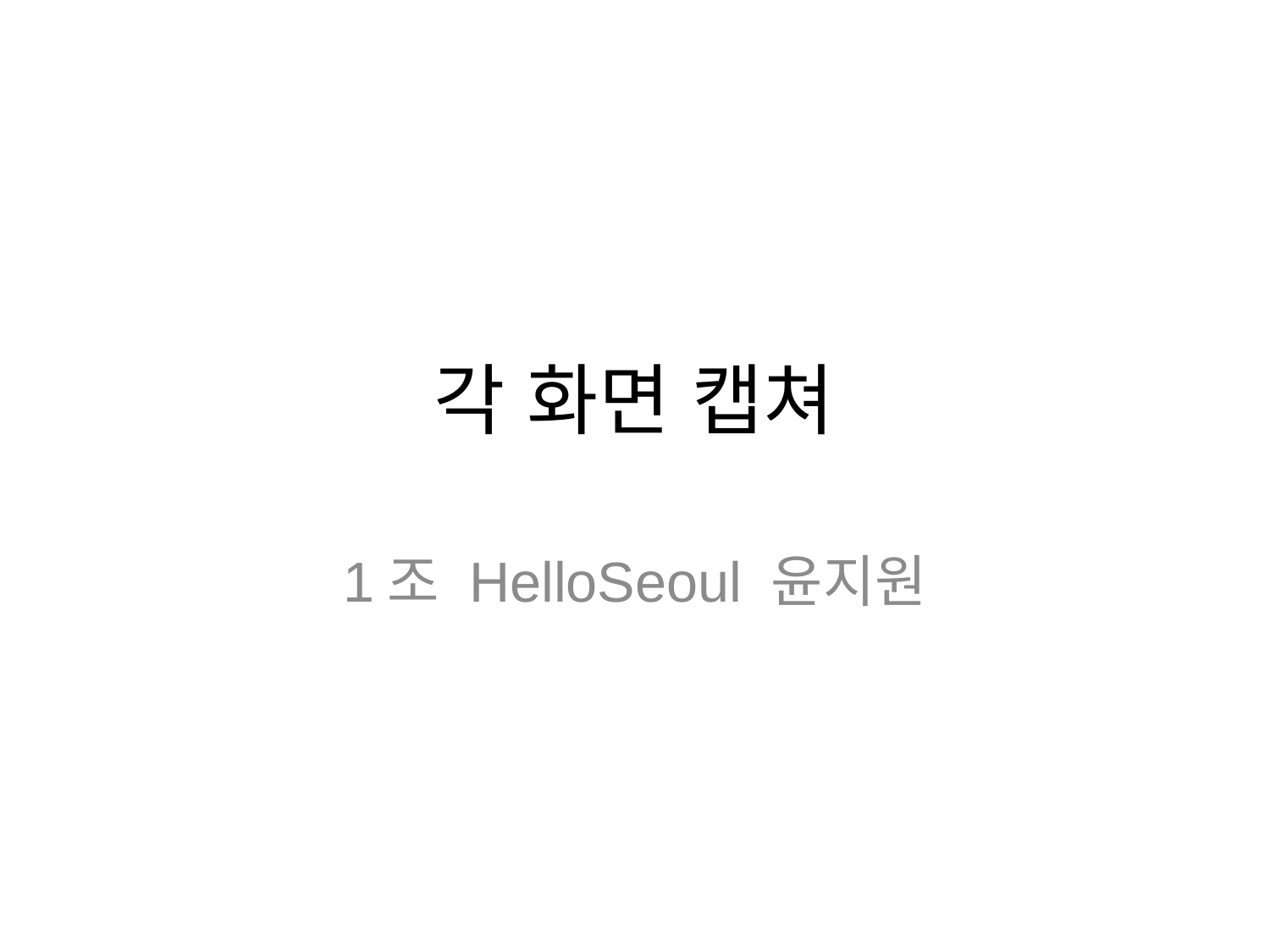

# 각 화면 캡쳐
1조 HelloSeoul 윤지원